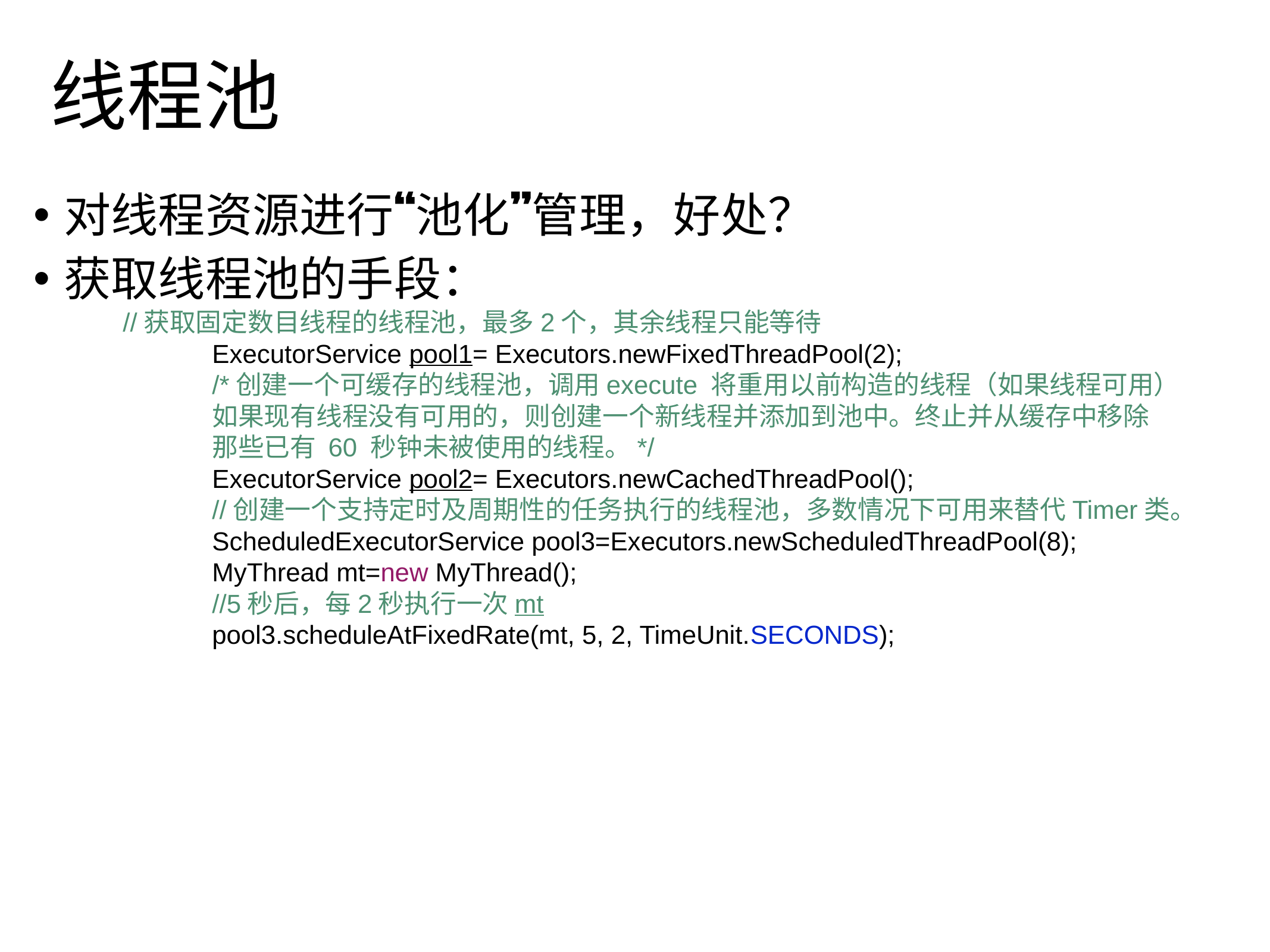

# 线程池
对线程资源进行“池化”管理，好处？
获取线程池的手段：
//获取固定数目线程的线程池，最多2个，其余线程只能等待
		ExecutorService pool1= Executors.newFixedThreadPool(2);
		/*创建一个可缓存的线程池，调用execute 将重用以前构造的线程（如果线程可用）
		如果现有线程没有可用的，则创建一个新线程并添加到池中。终止并从缓存中移除
		那些已有 60 秒钟未被使用的线程。*/
		ExecutorService pool2= Executors.newCachedThreadPool();
		//创建一个支持定时及周期性的任务执行的线程池，多数情况下可用来替代Timer类。
		ScheduledExecutorService pool3=Executors.newScheduledThreadPool(8);
		MyThread mt=new MyThread();
		//5秒后，每2秒执行一次mt
		pool3.scheduleAtFixedRate(mt, 5, 2, TimeUnit.SECONDS);
20